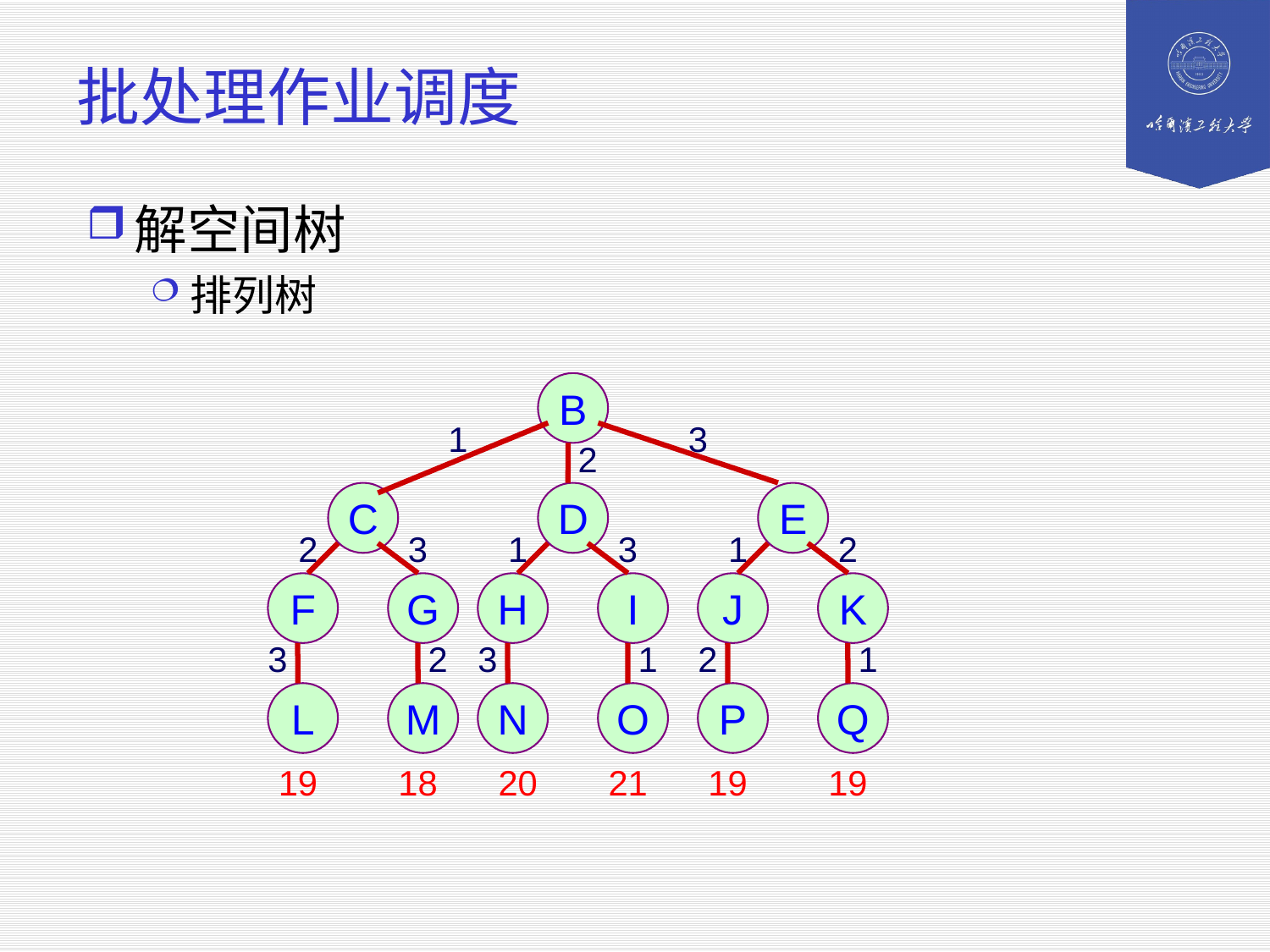

# 批处理作业调度
解空间树
排列树

B
1
3

2

C
D
E
2
3
1
3
1
2

F
G
H
I
J
K
3
2
3
1
2
1

L
M
N
O
P
Q
19
18
20
21
19
19